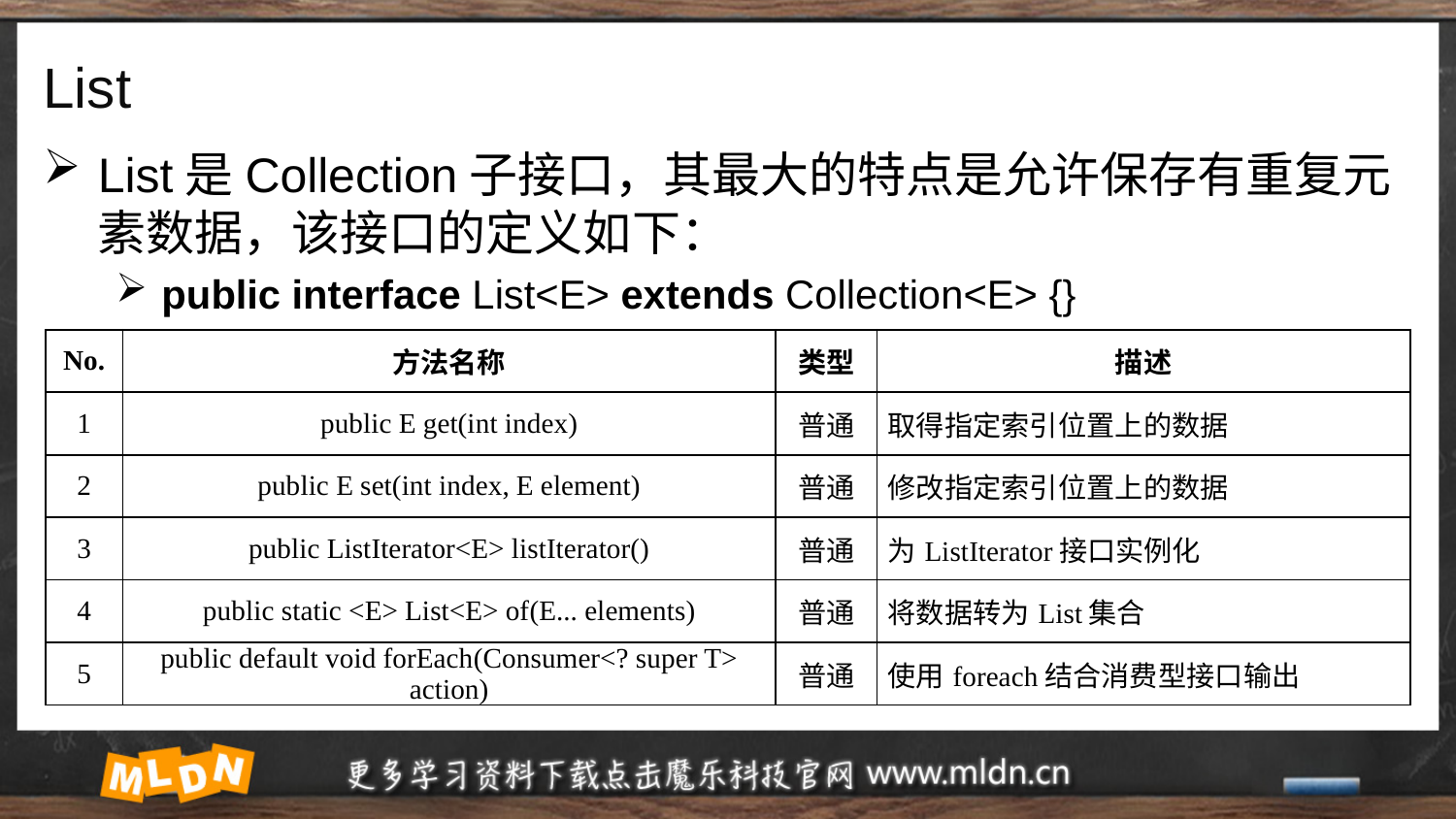

# List
List是Collection子接口，其最大的特点是允许保存有重复元素数据，该接口的定义如下：
public interface List<E> extends Collection<E> {}
| No. | 方法名称 | 类型 | 描述 |
| --- | --- | --- | --- |
| 1 | public E get(int index) | 普通 | 取得指定索引位置上的数据 |
| 2 | public E set(int index, E element) | 普通 | 修改指定索引位置上的数据 |
| 3 | public ListIterator<E> listIterator() | 普通 | 为ListIterator接口实例化 |
| 4 | public static <E> List<E> of​(E... elements) | 普通 | 将数据转为List集合 |
| 5 | public default void forEach​(Consumer<? super T> action) | 普通 | 使用foreach结合消费型接口输出 |